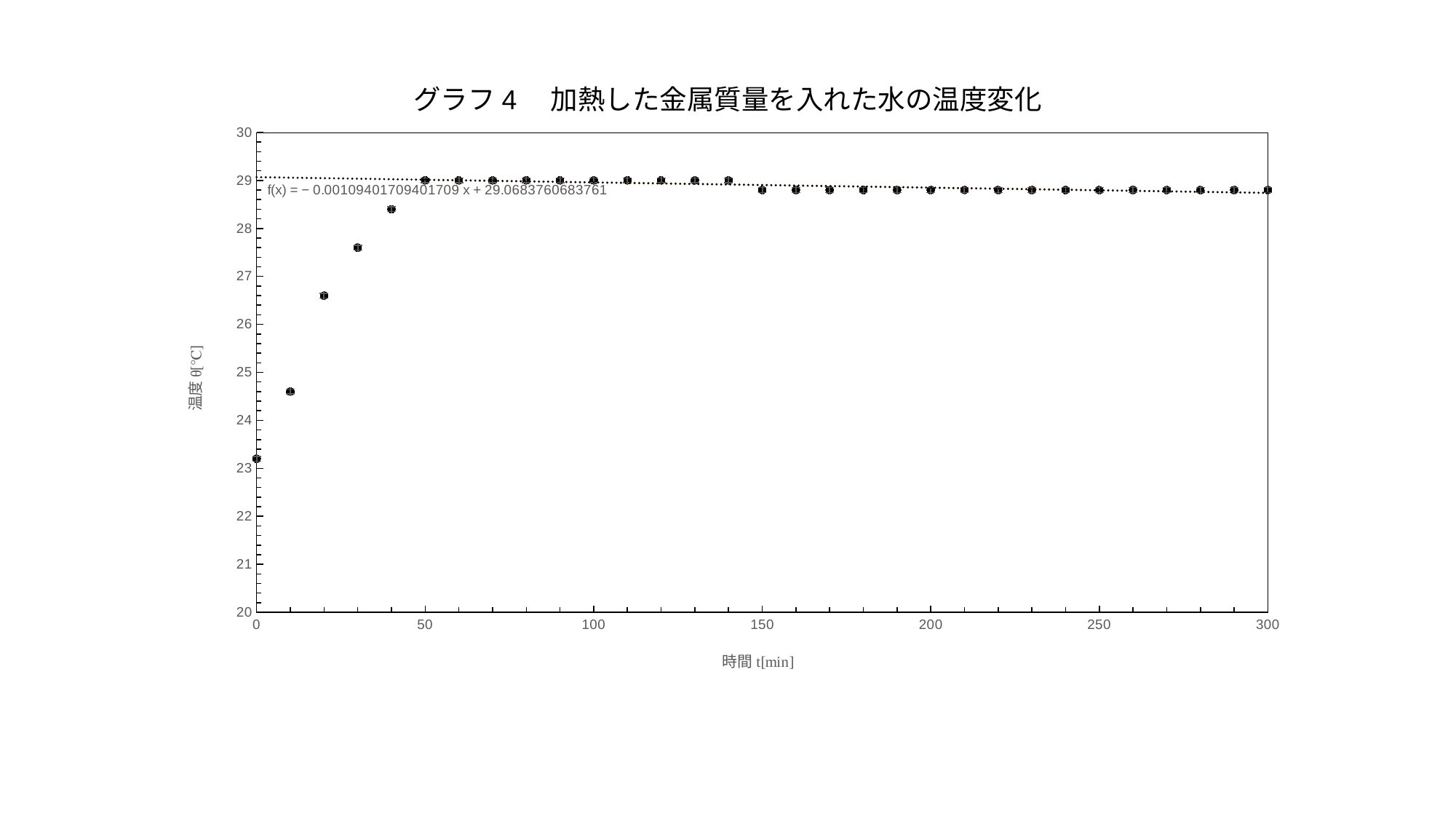

### Chart

| Category | θ [℃] |  |
|---|---|---|
グラフ4　加熱した金属質量を入れた水の温度変化